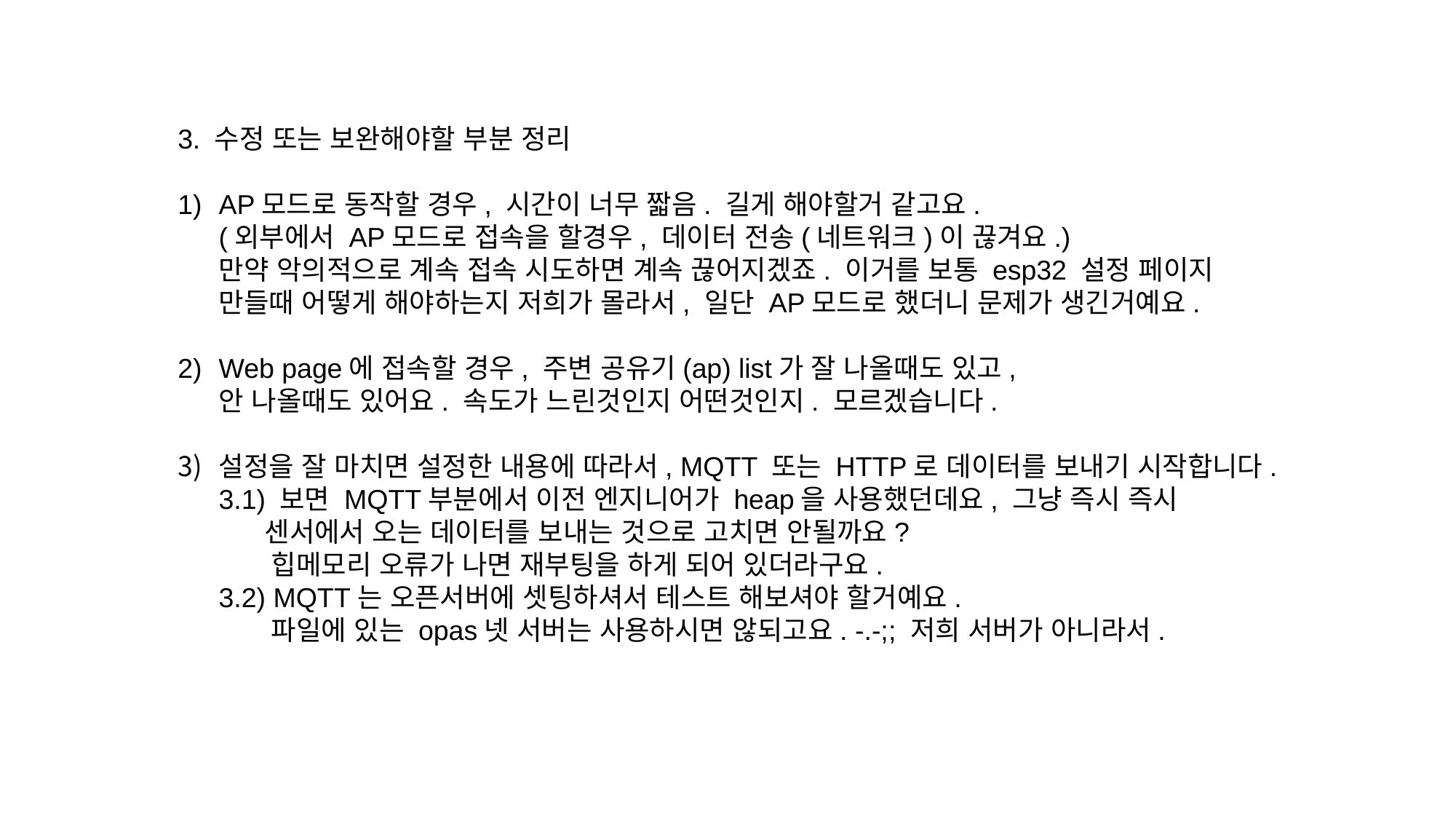

3. 수정 또는 보완해야할 부분 정리
AP모드로 동작할 경우, 시간이 너무 짧음. 길게 해야할거 같고요.
(외부에서 AP모드로 접속을 할경우, 데이터 전송(네트워크)이 끊겨요.)
만약 악의적으로 계속 접속 시도하면 계속 끊어지겠죠. 이거를 보통 esp32 설정 페이지
만들때 어떻게 해야하는지 저희가 몰라서, 일단 AP모드로 했더니 문제가 생긴거예요.

Web page에 접속할 경우, 주변 공유기(ap) list가 잘 나올때도 있고,
안 나올때도 있어요. 속도가 느린것인지 어떤것인지. 모르겠습니다.

설정을 잘 마치면 설정한 내용에 따라서, MQTT 또는 HTTP로 데이터를 보내기 시작합니다.
3.1) 보면 MQTT부분에서 이전 엔지니어가 heap을 사용했던데요, 그냥 즉시 즉시
      센서에서 오는 데이터를 보내는 것으로 고치면 안될까요?
      힙메모리 오류가 나면 재부팅을 하게 되어 있더라구요.
3.2) MQTT는 오픈서버에 셋팅하셔서 테스트 해보셔야 할거예요.
      파일에 있는 opas넷 서버는 사용하시면 않되고요. -.-;; 저희 서버가 아니라서.